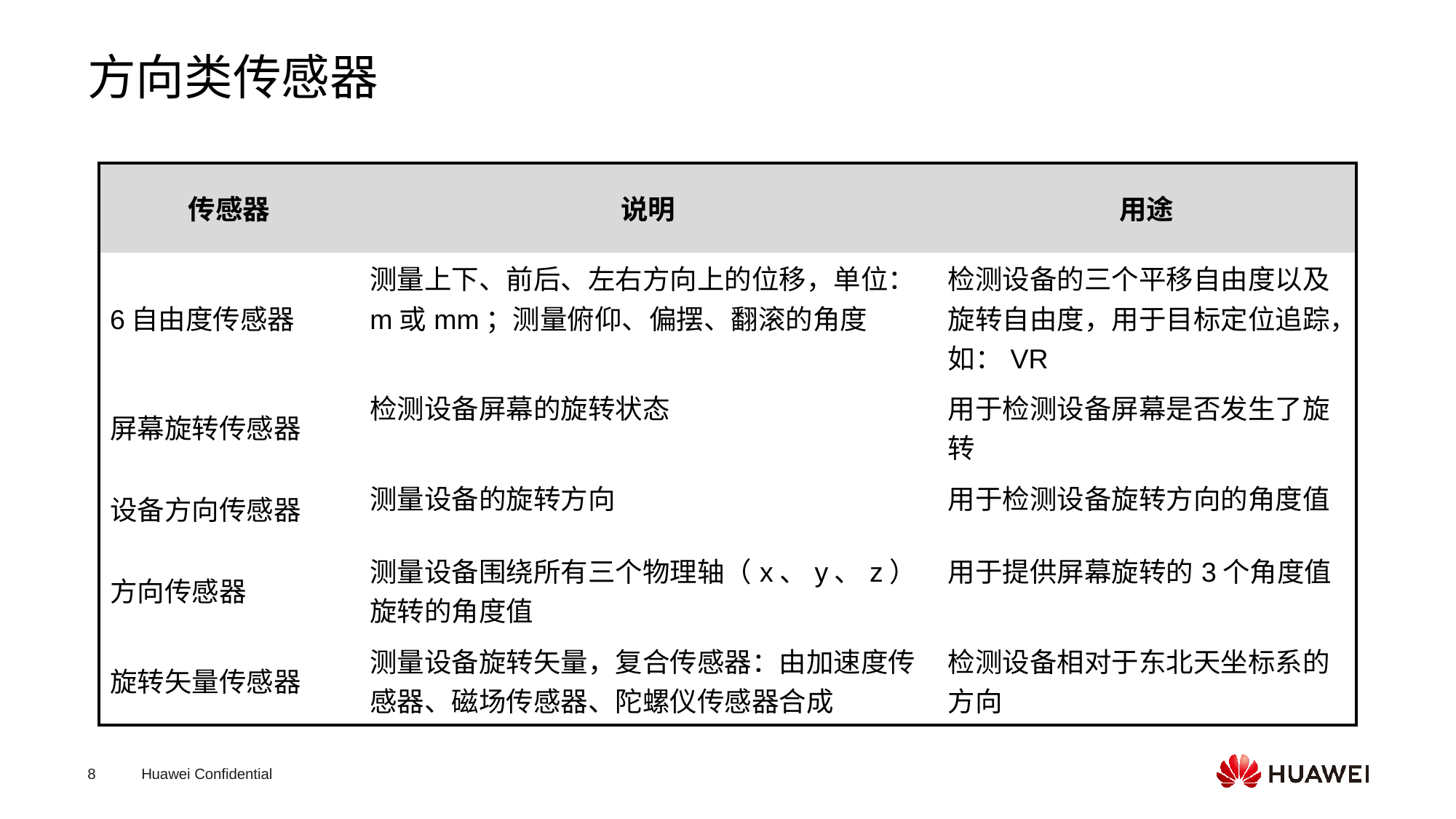

# 方向类传感器
| 传感器 | 说明 | 用途 |
| --- | --- | --- |
| 6自由度传感器 | 测量上下、前后、左右方向上的位移，单位：m或mm；测量俯仰、偏摆、翻滚的角度 | 检测设备的三个平移自由度以及旋转自由度，用于目标定位追踪，如：VR |
| 屏幕旋转传感器 | 检测设备屏幕的旋转状态 | 用于检测设备屏幕是否发生了旋转 |
| 设备方向传感器 | 测量设备的旋转方向 | 用于检测设备旋转方向的角度值 |
| 方向传感器 | 测量设备围绕所有三个物理轴（x、y、z）旋转的角度值 | 用于提供屏幕旋转的3个角度值 |
| 旋转矢量传感器 | 测量设备旋转矢量，复合传感器：由加速度传感器、磁场传感器、陀螺仪传感器合成 | 检测设备相对于东北天坐标系的方向 |